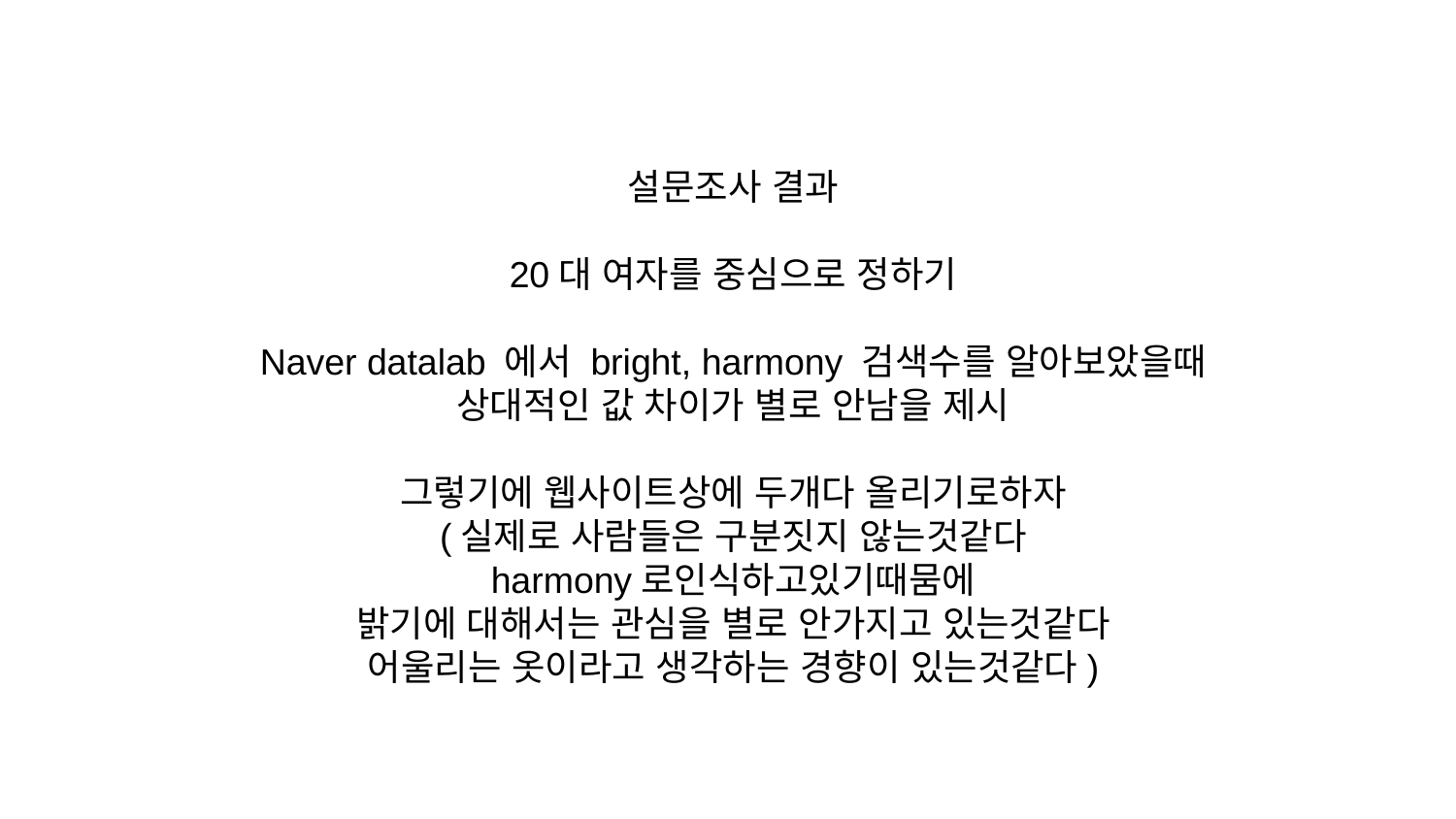

설문조사 결과

20대 여자를 중심으로 정하기

Naver datalab 에서 bright, harmony 검색수를 알아보았을때
상대적인 값 차이가 별로 안남을 제시

그렇기에 웹사이트상에 두개다 올리기로하자
(실제로 사람들은 구분짓지 않는것같다
harmony로인식하고있기때뭄에
밝기에 대해서는 관심을 별로 안가지고 있는것같다
어울리는 옷이라고 생각하는 경향이 있는것같다)